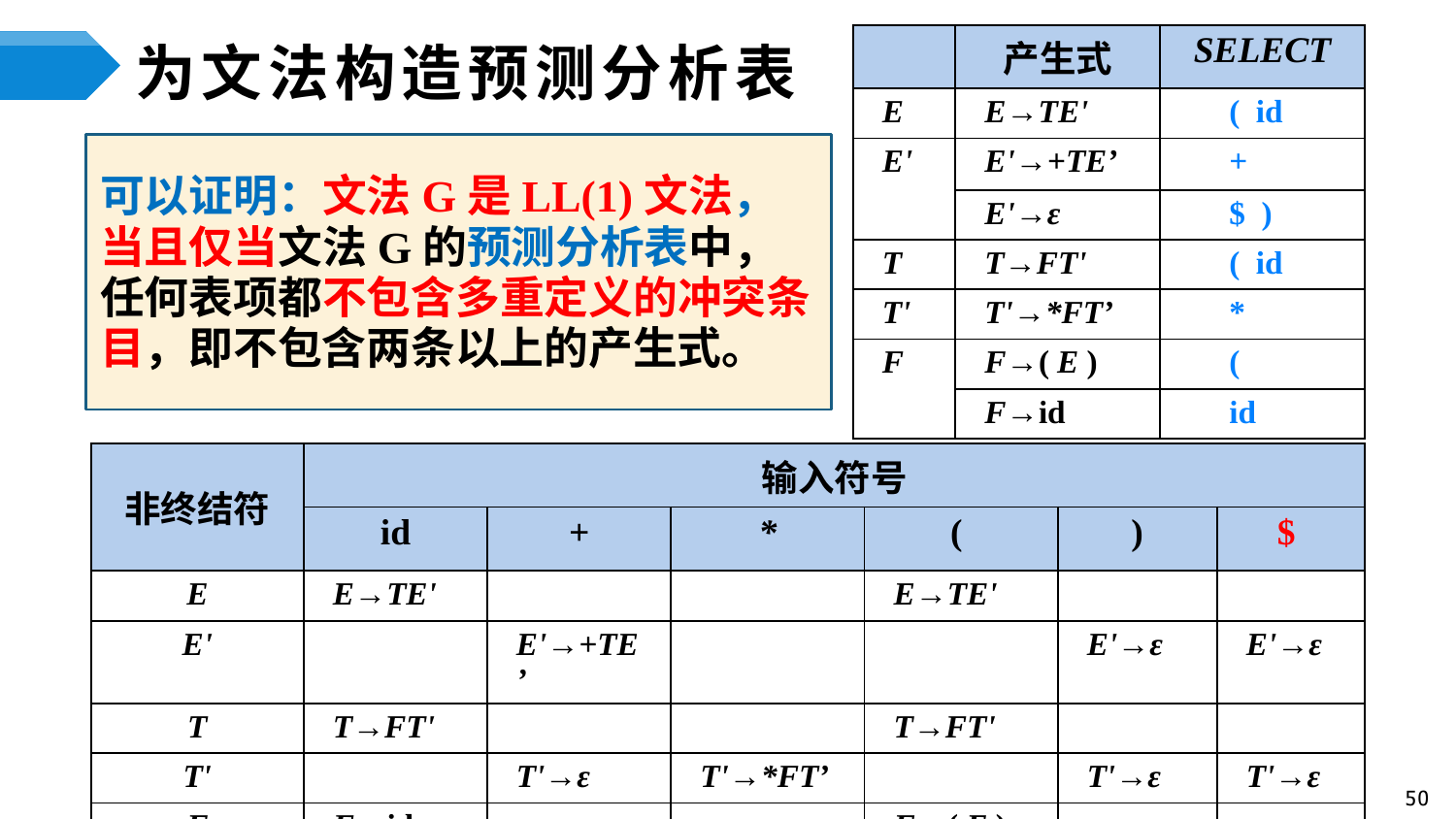

|  | 产生式 | SELECT |
| --- | --- | --- |
| E | E→TE' | ( id |
| E' | E'→+TE’ | + |
|  | E'→ε | $ ) |
| T | T→FT' | ( id |
| T' | T'→\*FT’ | \* |
| F | F→( E ) | ( |
|  | F→id | id |
# 为文法构造预测分析表
可以证明：文法G是LL(1)文法，当且仅当文法G的预测分析表中，任何表项都不包含多重定义的冲突条目，即不包含两条以上的产生式。
| 非终结符 | 输入符号 |  |  |  |  |  |
| --- | --- | --- | --- | --- | --- | --- |
|  | id | + | \* | ( | ) | $ |
| E | E→TE' |  |  | E→TE' |  |  |
| E' |  | E'→+TE’ |  |  | E'→ε | E'→ε |
| T | T→FT' |  |  | T→FT' |  |  |
| T' |  | T'→ε | T'→\*FT’ |  | T'→ε | T'→ε |
| F | F→id |  |  | F→( E ) |  |  |
50